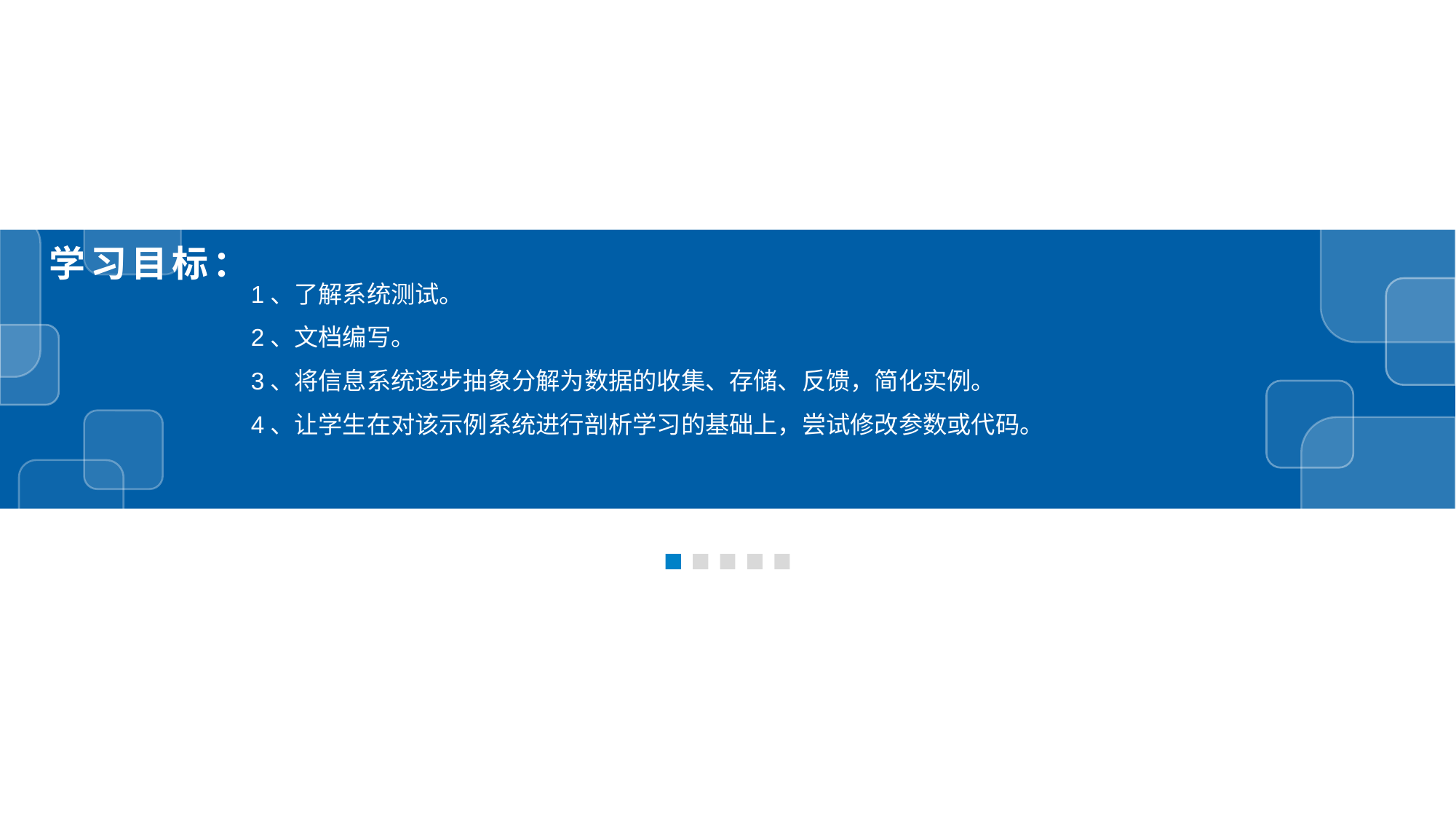

# 学习目标：
1、了解系统测试。
2、文档编写。
3、将信息系统逐步抽象分解为数据的收集、存储、反馈，简化实例。
4、让学生在对该示例系统进行剖析学习的基础上，尝试修改参数或代码。